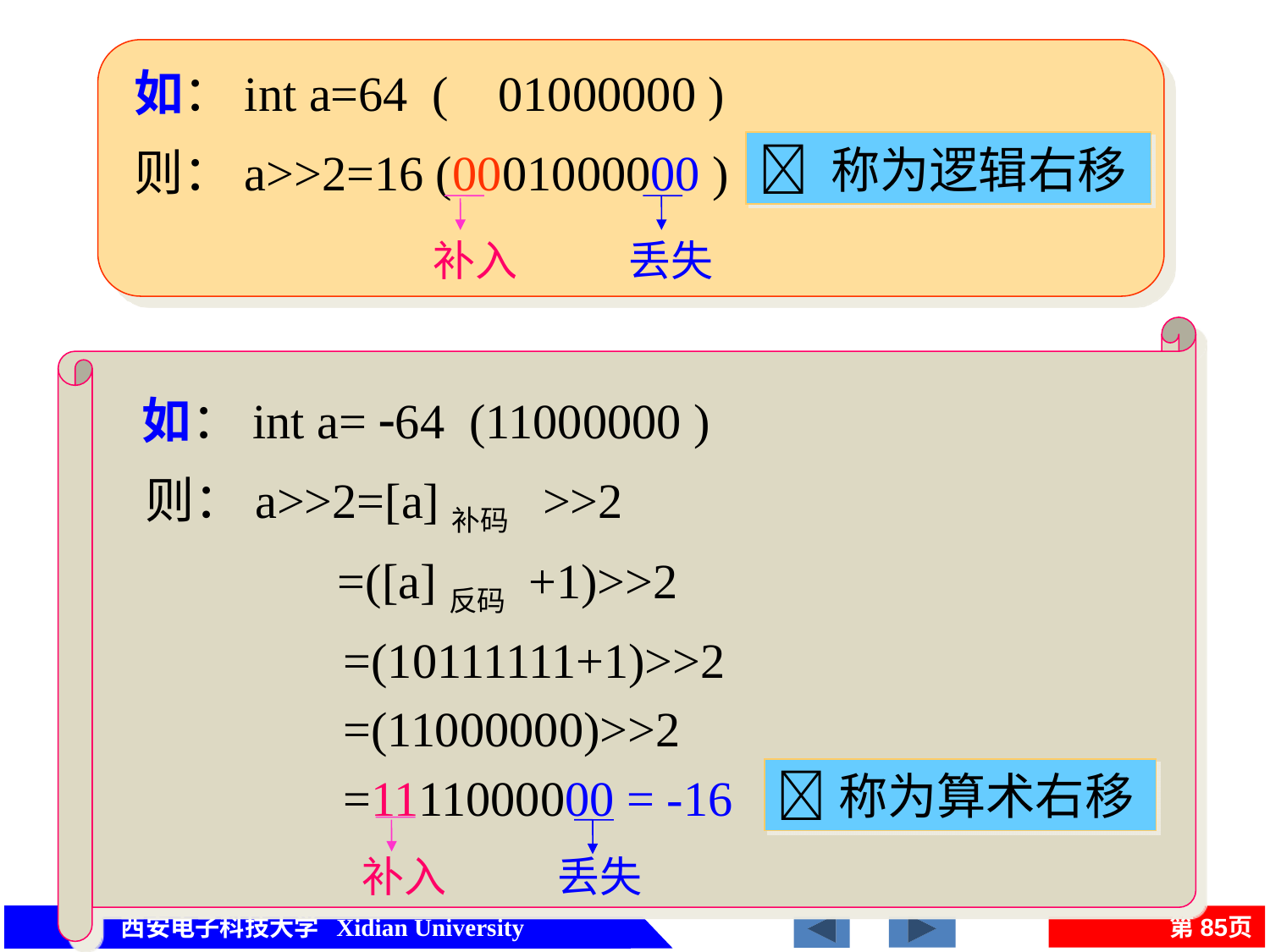

如：int a=64  (    01000000 )
⇒ 称为逻辑右移
则：a>>2=16 (0001000000 )

补入
丢失

如：int a= −64  (11000000 )
则：a>>2=[a]补码  >>2
=([a]反码 +1)>>2
=(10111111+1)>>2
=(11000000)>>2
⇒称为算术右移
=1111000000 = -16

补入
丢失